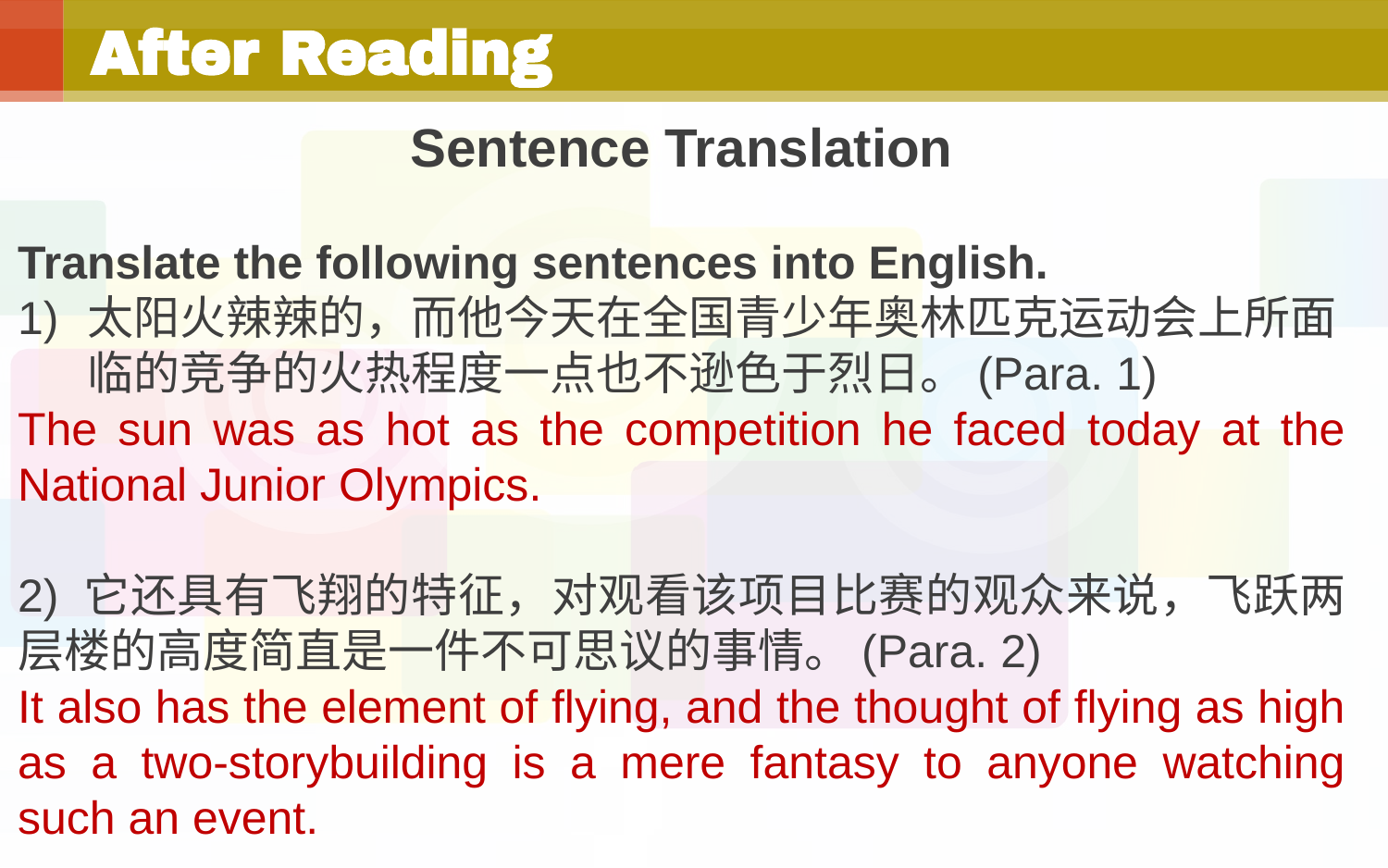

# After Reading
Sentence Translation

Translate the following sentences into English.
太阳火辣辣的，而他今天在全国青少年奥林匹克运动会上所面临的竞争的火热程度一点也不逊色于烈日。(Para. 1)
The sun was as hot as the competition he faced today at the National Junior Olympics.

2) 它还具有飞翔的特征，对观看该项目比赛的观众来说，飞跃两层楼的高度简直是一件不可思议的事情。(Para. 2)
It also has the element of flying, and the thought of flying as high as a two-storybuilding is a mere fantasy to anyone watching such an event.